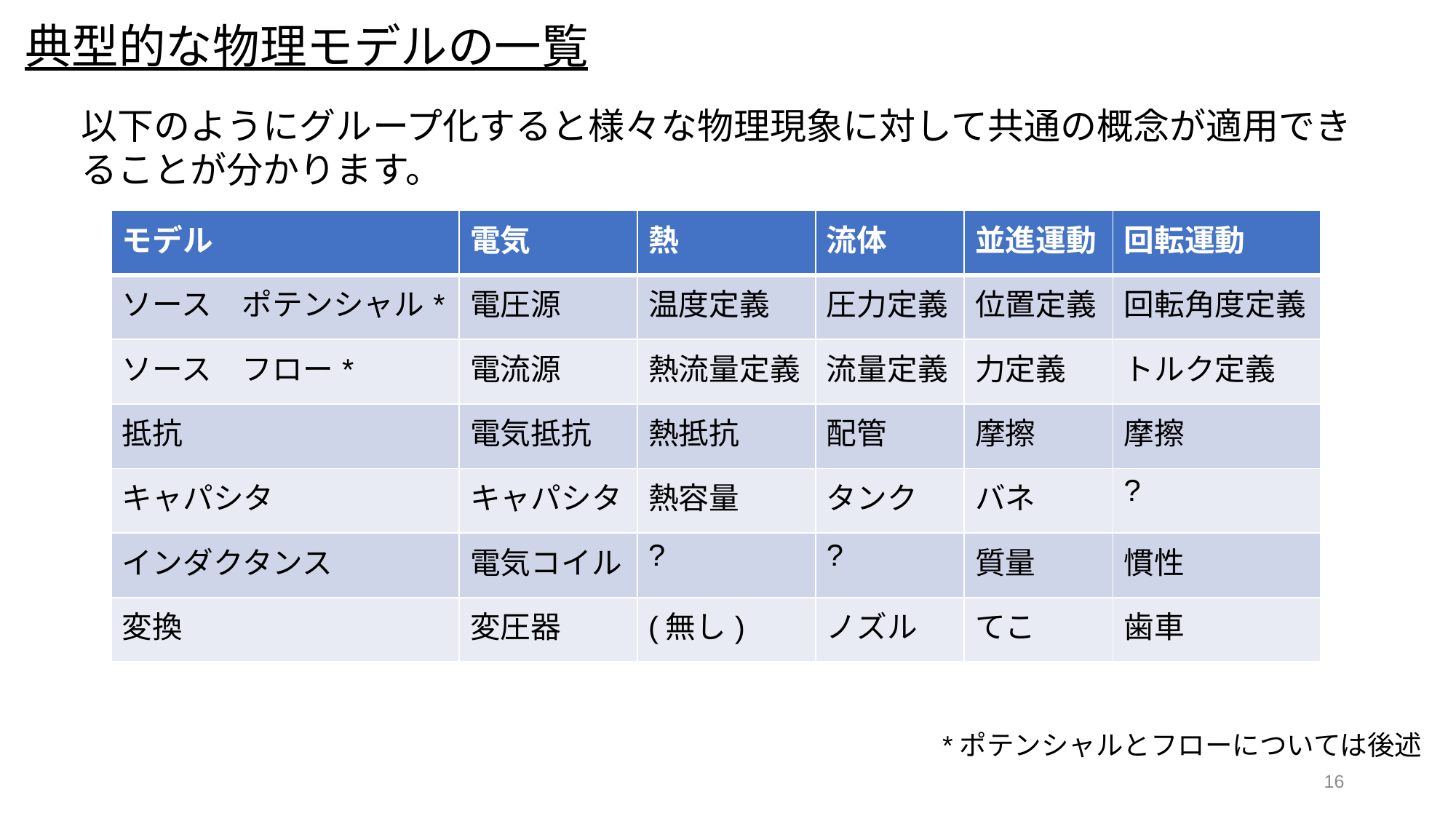

典型的な物理モデルの一覧
以下のようにグループ化すると様々な物理現象に対して共通の概念が適用できることが分かります。
| モデル | 電気 | 熱 | 流体 | 並進運動 | 回転運動 |
| --- | --- | --- | --- | --- | --- |
| ソース　ポテンシャル\* | 電圧源 | 温度定義 | 圧力定義 | 位置定義 | 回転角度定義 |
| ソース　フロー\* | 電流源 | 熱流量定義 | 流量定義 | 力定義 | トルク定義 |
| 抵抗 | 電気抵抗 | 熱抵抗 | 配管 | 摩擦 | 摩擦 |
| キャパシタ | キャパシタ | 熱容量 | タンク | バネ | ? |
| インダクタンス | 電気コイル | ? | ? | 質量 | 慣性 |
| 変換 | 変圧器 | (無し) | ノズル | てこ | 歯車 |
*ポテンシャルとフローについては後述
16